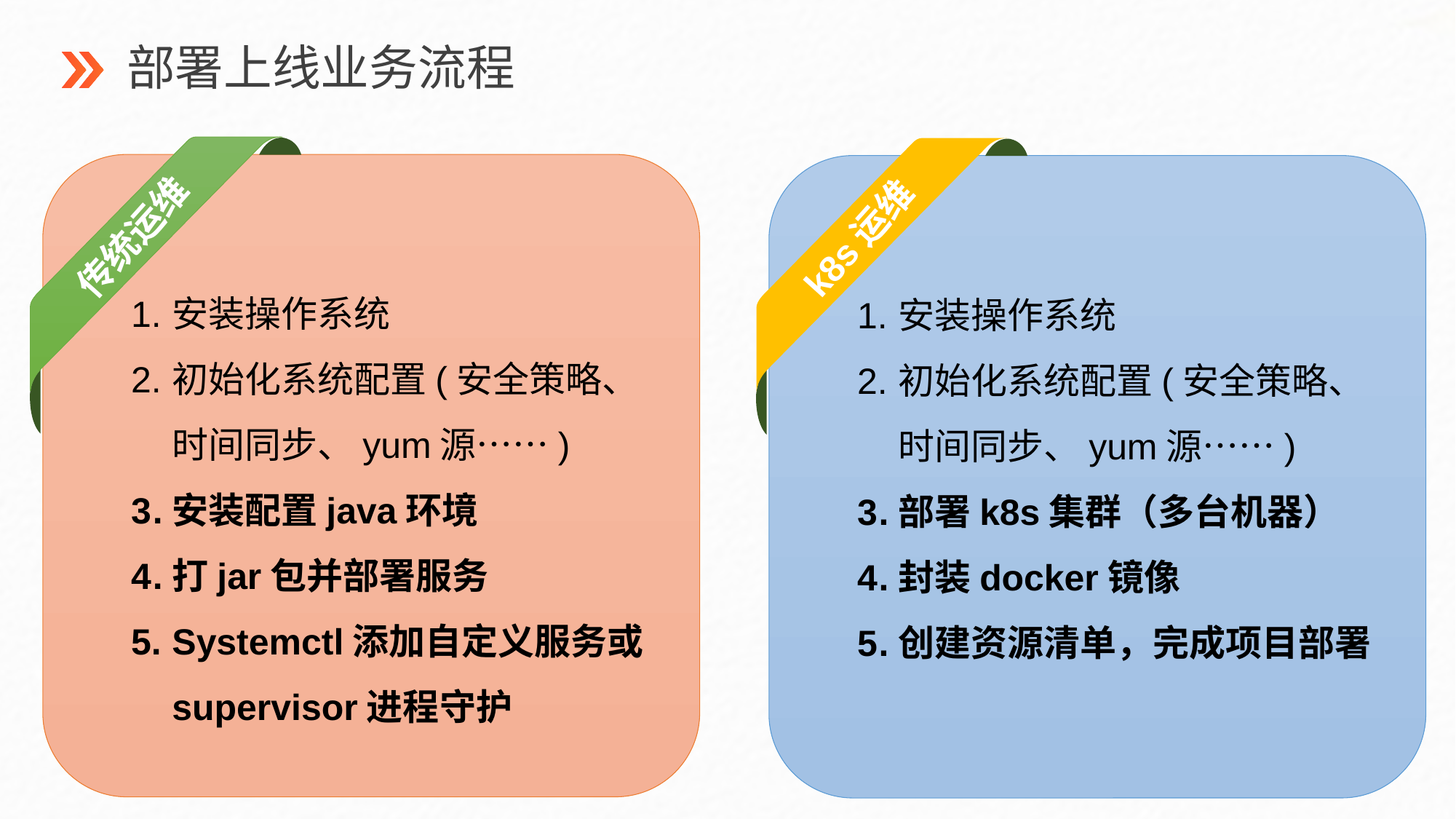

部署上线业务流程

传统运维
安装操作系统
初始化系统配置(安全策略、时间同步、yum源……)
安装配置java环境
打jar包并部署服务
Systemctl添加自定义服务或supervisor进程守护

k8s运维
安装操作系统
初始化系统配置(安全策略、时间同步、yum源……)
部署k8s集群（多台机器）
封装docker镜像
创建资源清单，完成项目部署